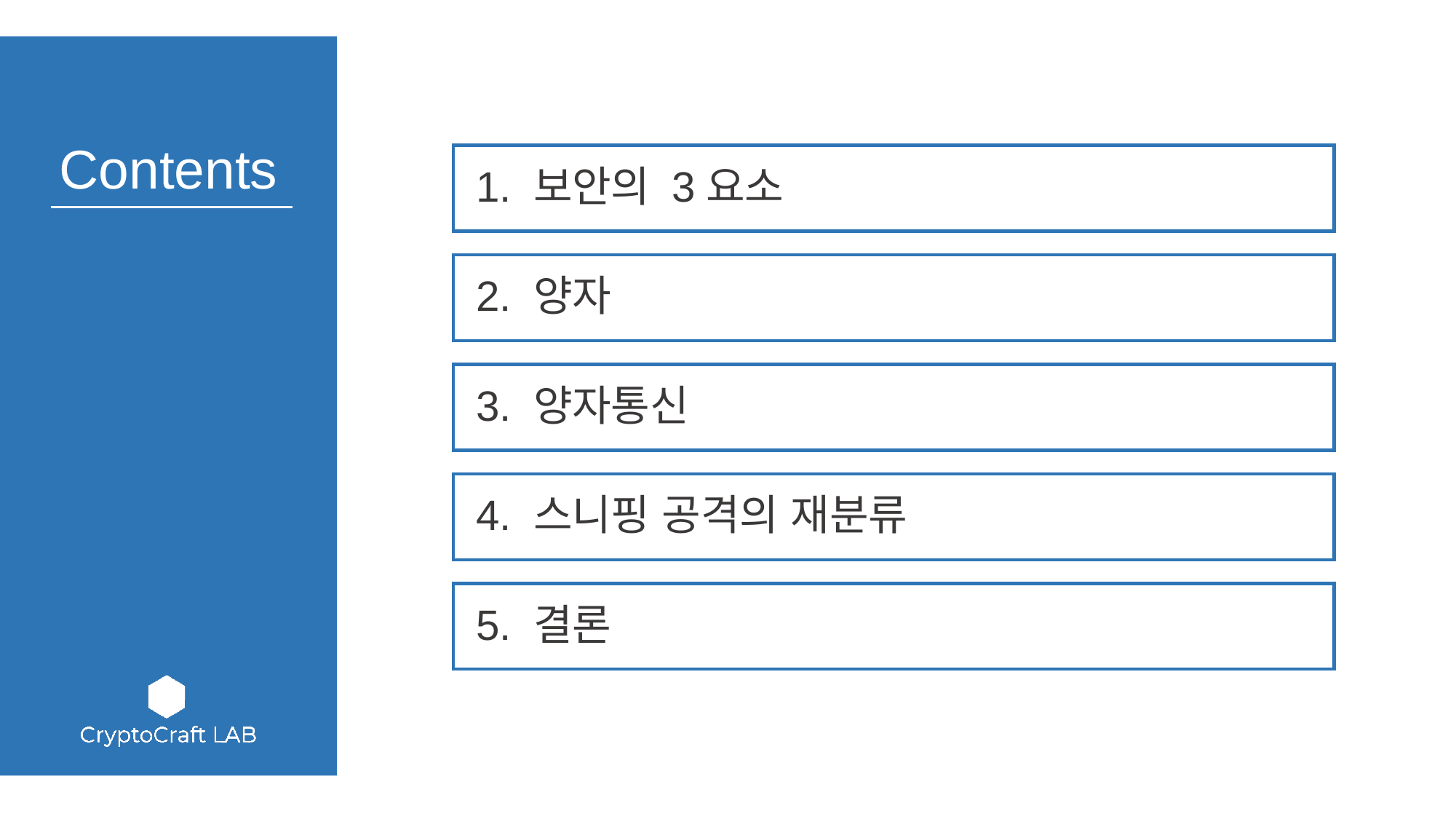

1. 보안의 3요소
 2. 양자
 3. 양자통신
 4. 스니핑 공격의 재분류
 5. 결론